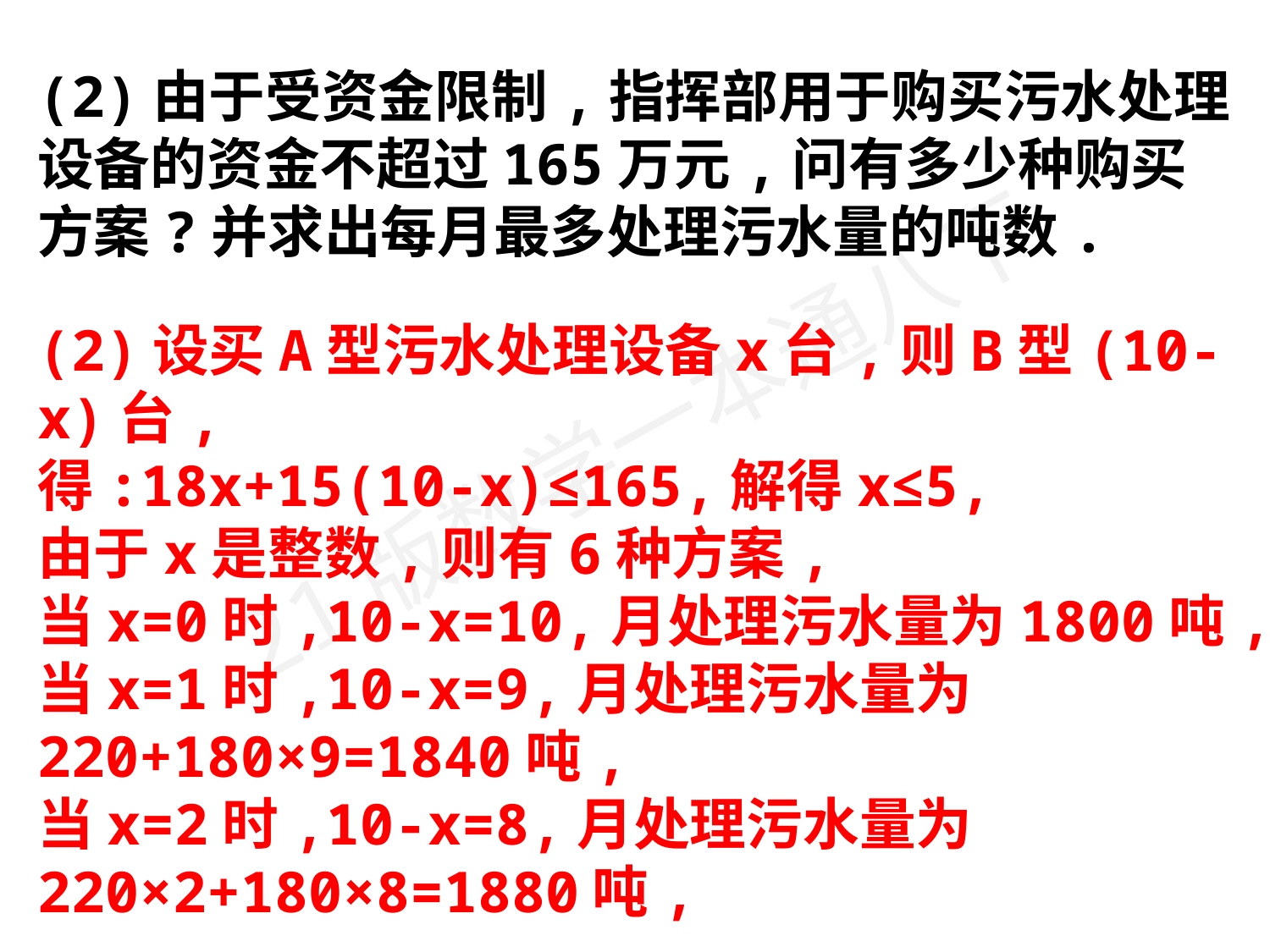

(2)由于受资金限制,指挥部用于购买污水处理设备的资金不超过165万元,问有多少种购买方案?并求出每月最多处理污水量的吨数.
(2)设买A型污水处理设备x台,则B型(10-x)台,
得:18x+15(10-x)≤165,解得x≤5,
由于x是整数,则有6种方案,
当x=0时,10-x=10,月处理污水量为1800吨,
当x=1时,10-x=9,月处理污水量为220+180×9=1840吨,
当x=2时,10-x=8,月处理污水量为220×2+180×8=1880吨,